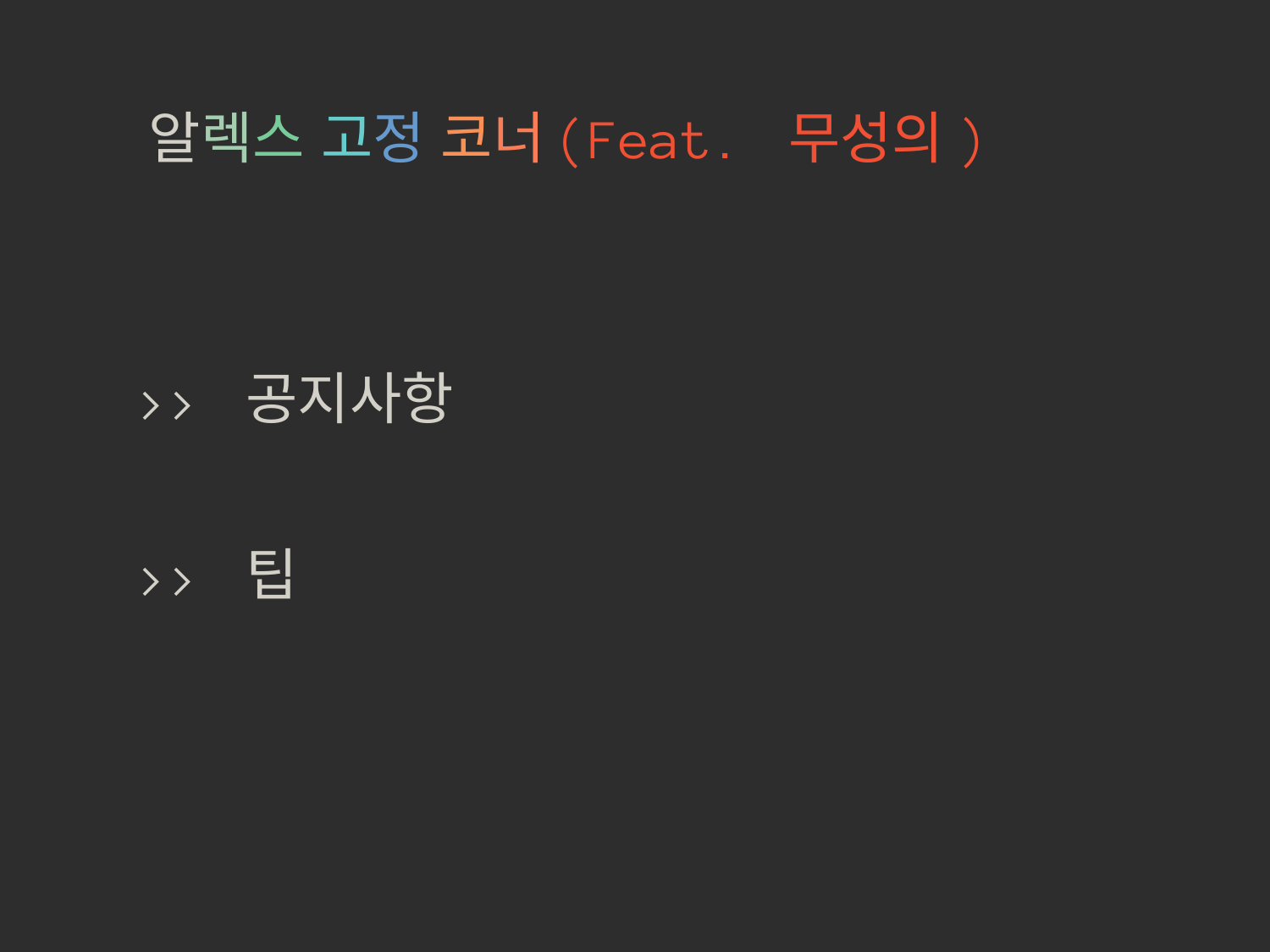

알렉스 고정 코너(Feat. 무성의)
>> 공지사항

>> 팁